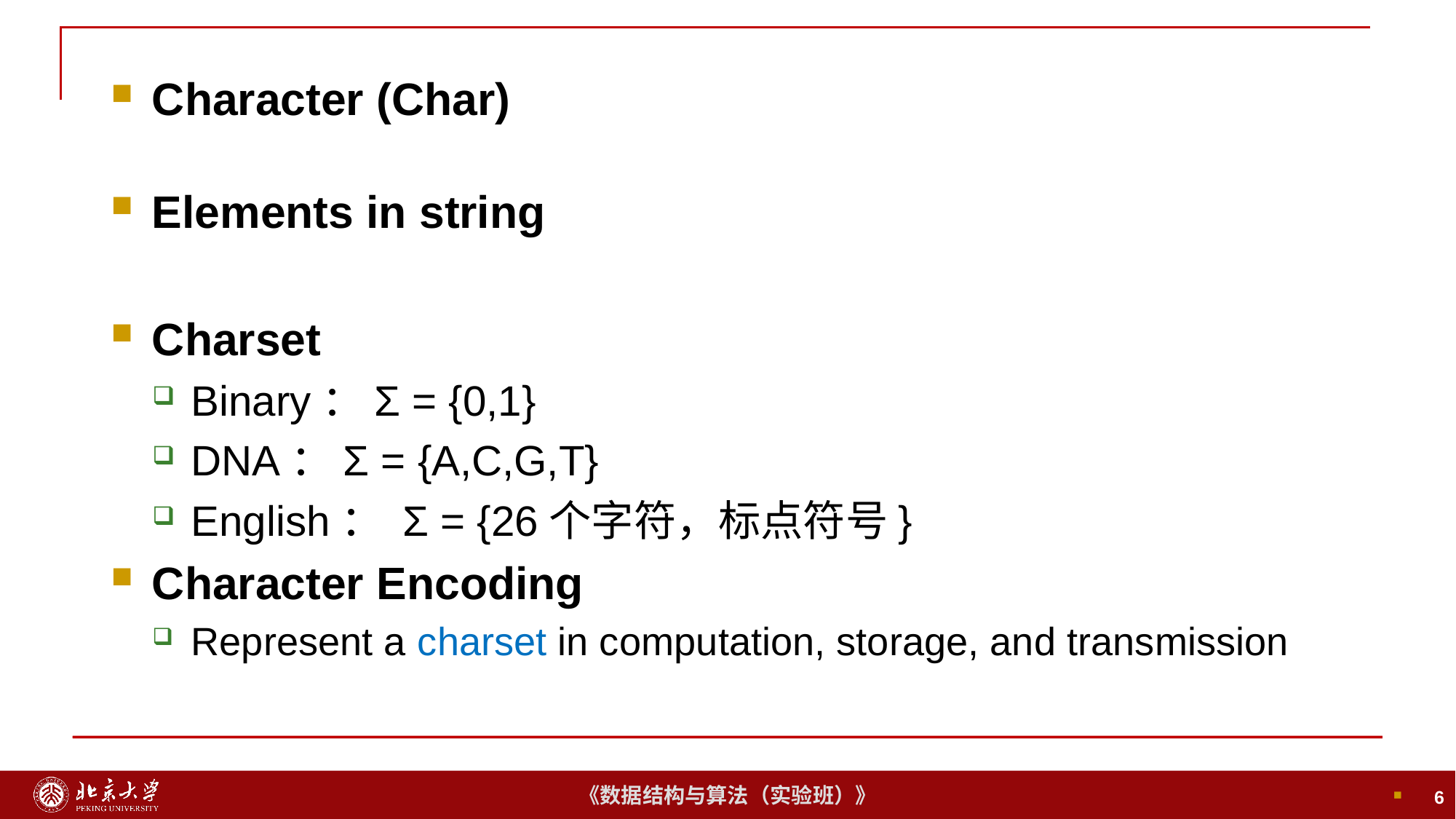

Character (Char)
Elements in string

Charset
Binary：Σ = {0,1}
DNA：Σ = {A,C,G,T}
English： Σ = {26个字符，标点符号}
Character Encoding
Represent a charset in computation, storage, and transmission

6